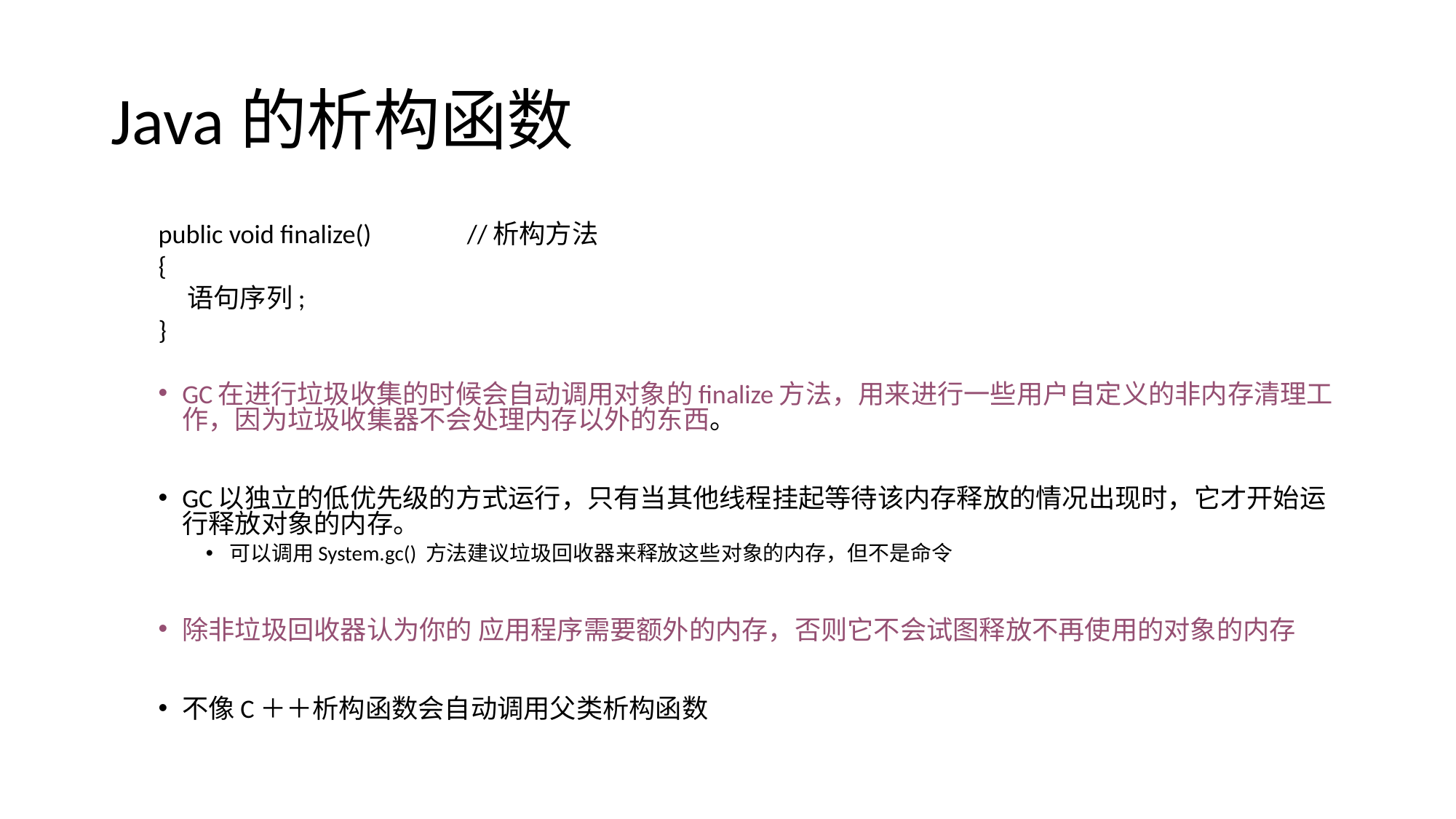

# Java的析构函数
public void finalize()            	//析构方法
{
    语句序列;
}

GC在进行垃圾收集的时候会自动调用对象的finalize方法，用来进行一些用户自定义的非内存清理工作，因为垃圾收集器不会处理内存以外的东西。

GC以独立的低优先级的方式运行，只有当其他线程挂起等待该内存释放的情况出现时，它才开始运行释放对象的内存。
可以调用System.gc() 方法建议垃圾回收器来释放这些对象的内存，但不是命令

除非垃圾回收器认为你的 应用程序需要额外的内存，否则它不会试图释放不再使用的对象的内存

不像C＋＋析构函数会自动调用父类析构函数